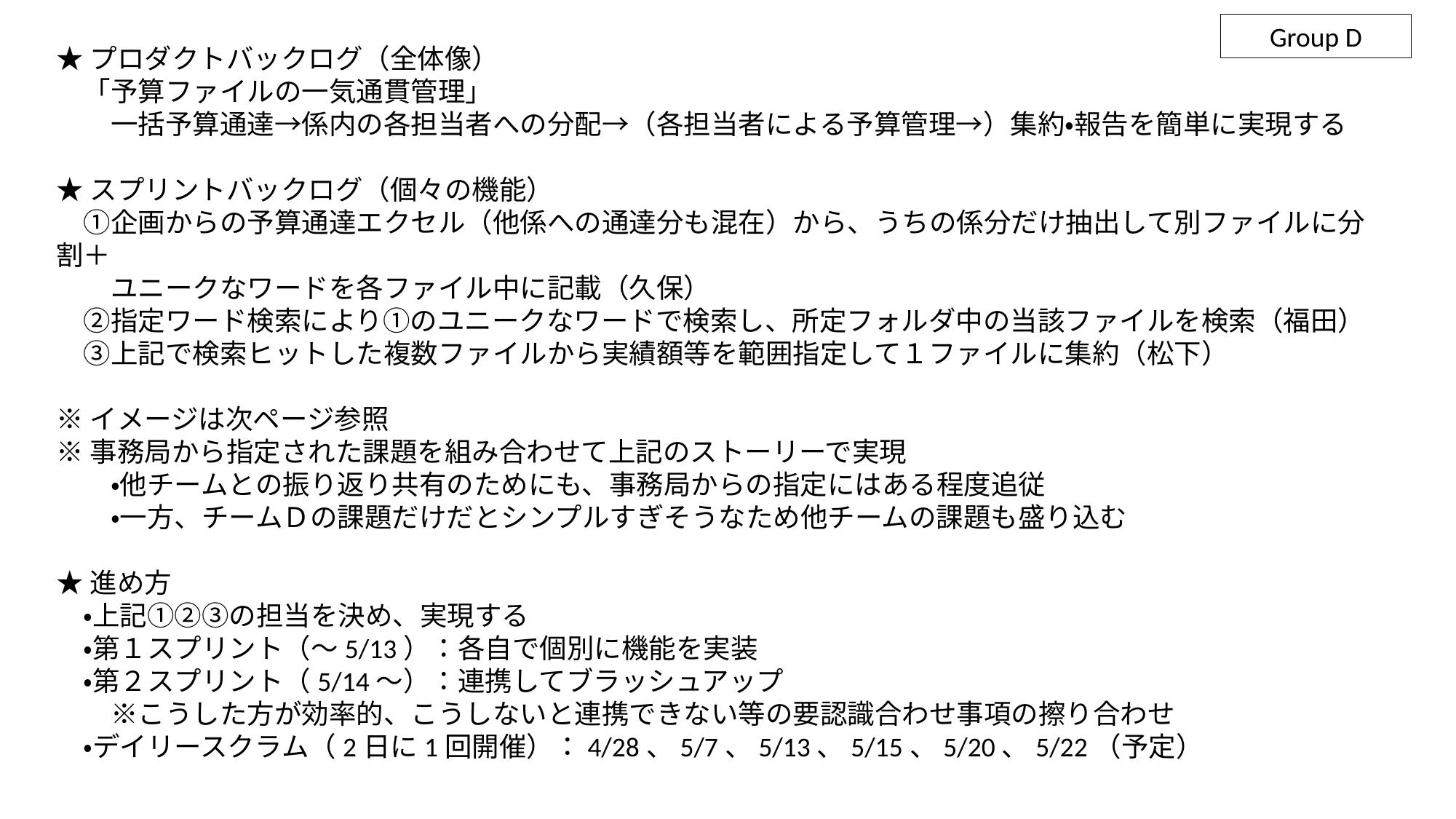

Group D
★プロダクトバックログ（全体像）
　「予算ファイルの一気通貫管理」
　　一括予算通達→係内の各担当者への分配→（各担当者による予算管理→）集約・報告を簡単に実現する

★スプリントバックログ（個々の機能）
　①企画からの予算通達エクセル（他係への通達分も混在）から、うちの係分だけ抽出して別ファイルに分割＋
　　ユニークなワードを各ファイル中に記載（久保）
　②指定ワード検索により①のユニークなワードで検索し、所定フォルダ中の当該ファイルを検索（福田）
　③上記で検索ヒットした複数ファイルから実績額等を範囲指定して１ファイルに集約（松下）

※イメージは次ページ参照
※事務局から指定された課題を組み合わせて上記のストーリーで実現
　　・他チームとの振り返り共有のためにも、事務局からの指定にはある程度追従
　　・一方、チームＤの課題だけだとシンプルすぎそうなため他チームの課題も盛り込む

★進め方
　・上記①②③の担当を決め、実現する
　・第１スプリント（～5/13）：各自で個別に機能を実装
　・第２スプリント（5/14～）：連携してブラッシュアップ
　　※こうした方が効率的、こうしないと連携できない等の要認識合わせ事項の擦り合わせ
　・デイリースクラム（2日に1回開催）：4/28、5/7、5/13、5/15、5/20、5/22（予定）